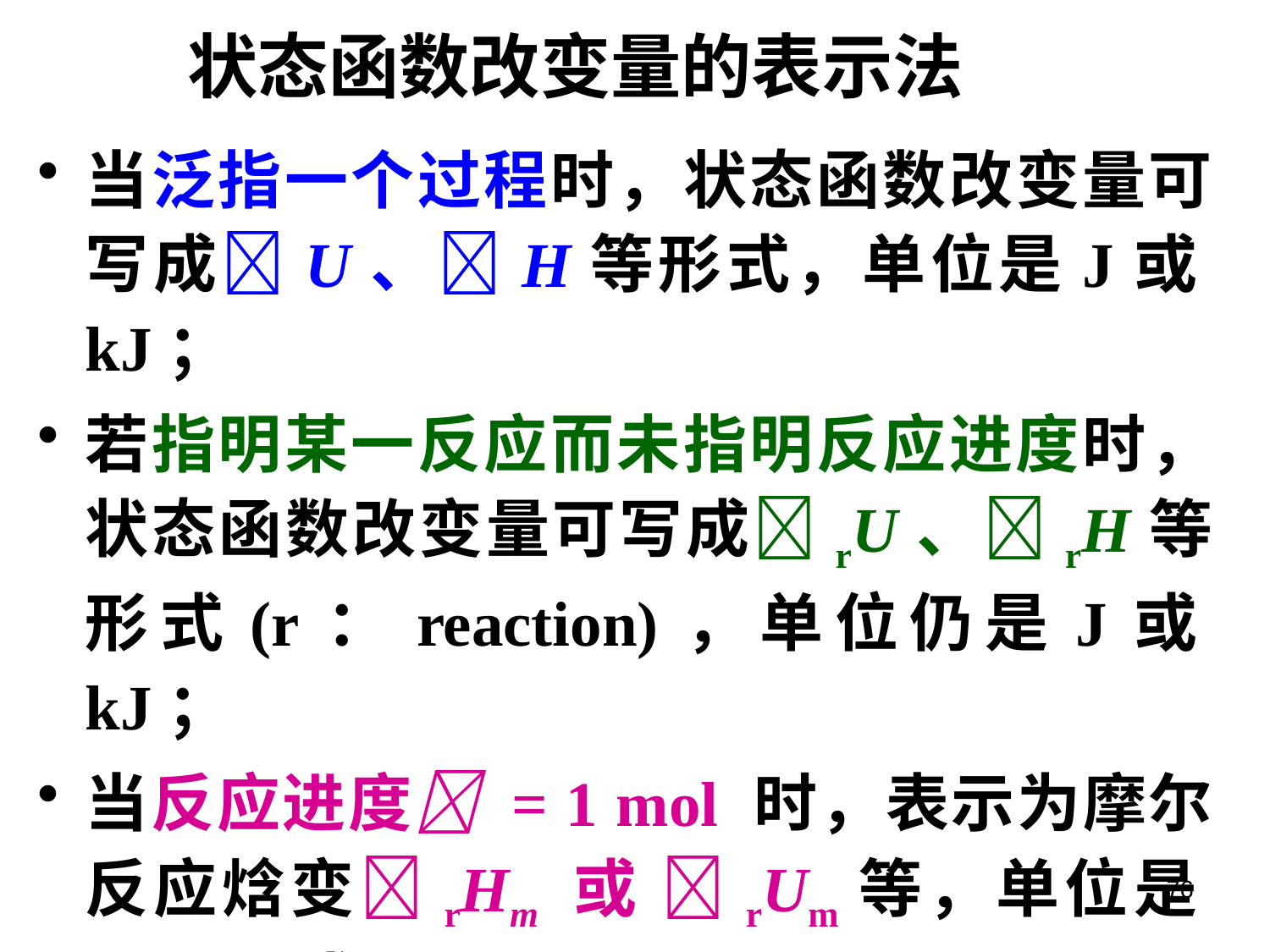

状态函数改变量的表示法
当泛指一个过程时，状态函数改变量可写成ΔU、ΔH等形式，单位是J或kJ；
若指明某一反应而未指明反应进度时，状态函数改变量可写成ΔrU、ΔrH等形式(r：reaction)，单位仍是J或kJ；
当反应进度ξ = 1 mol 时，表示为摩尔反应焓变ΔrHm 或 ΔrUm等，单位是J•mol–1或kJ•mol–1。
76